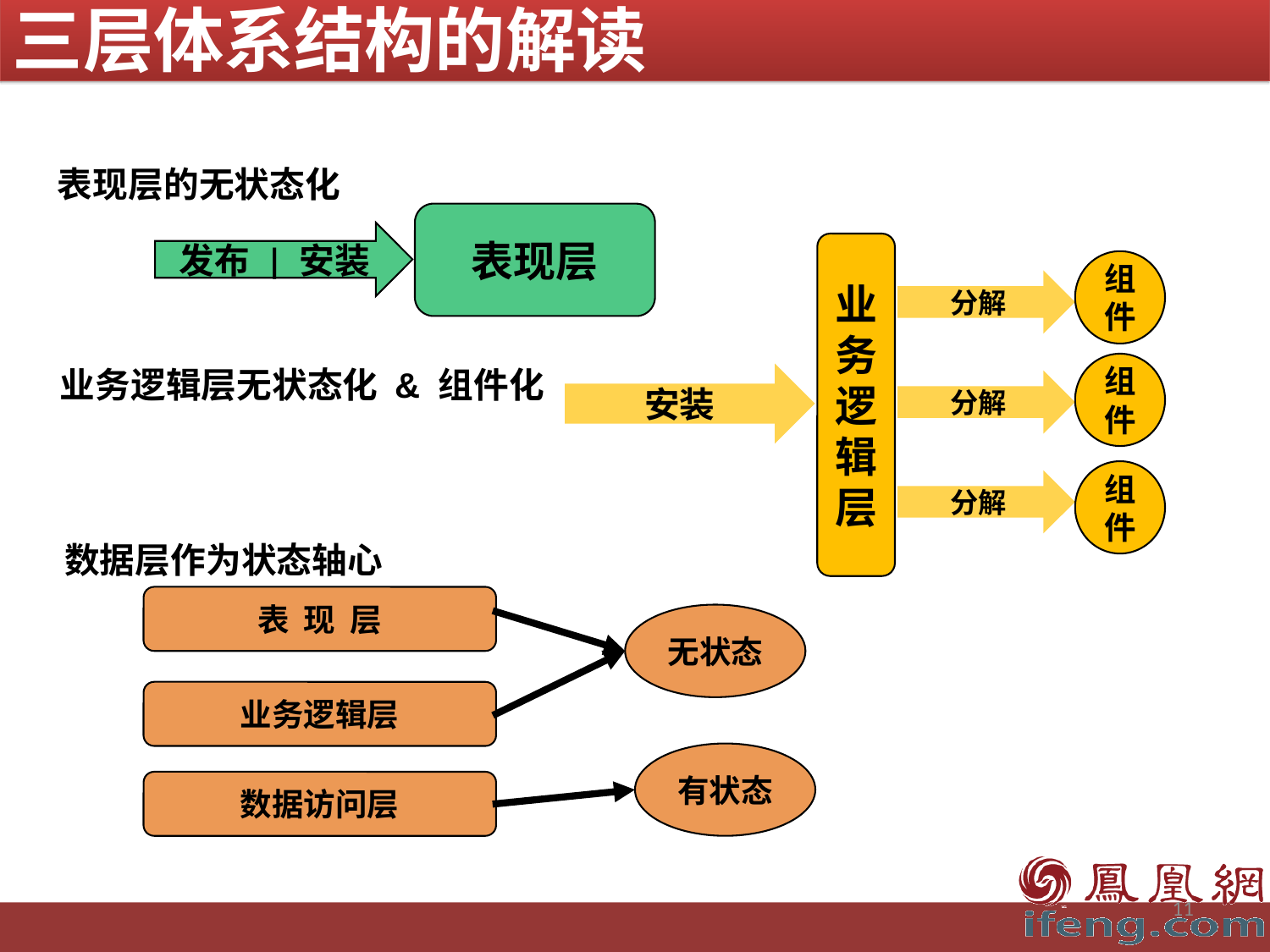

三层体系结构的解读
表现层的无状态化
表现层
发布 | 安装
业务逻辑层
组件
分解
组件
业务逻辑层无状态化 & 组件化
安装
分解
组件
分解
数据层作为状态轴心
表  现  层
无状态
业务逻辑层
有状态
数据访问层
11